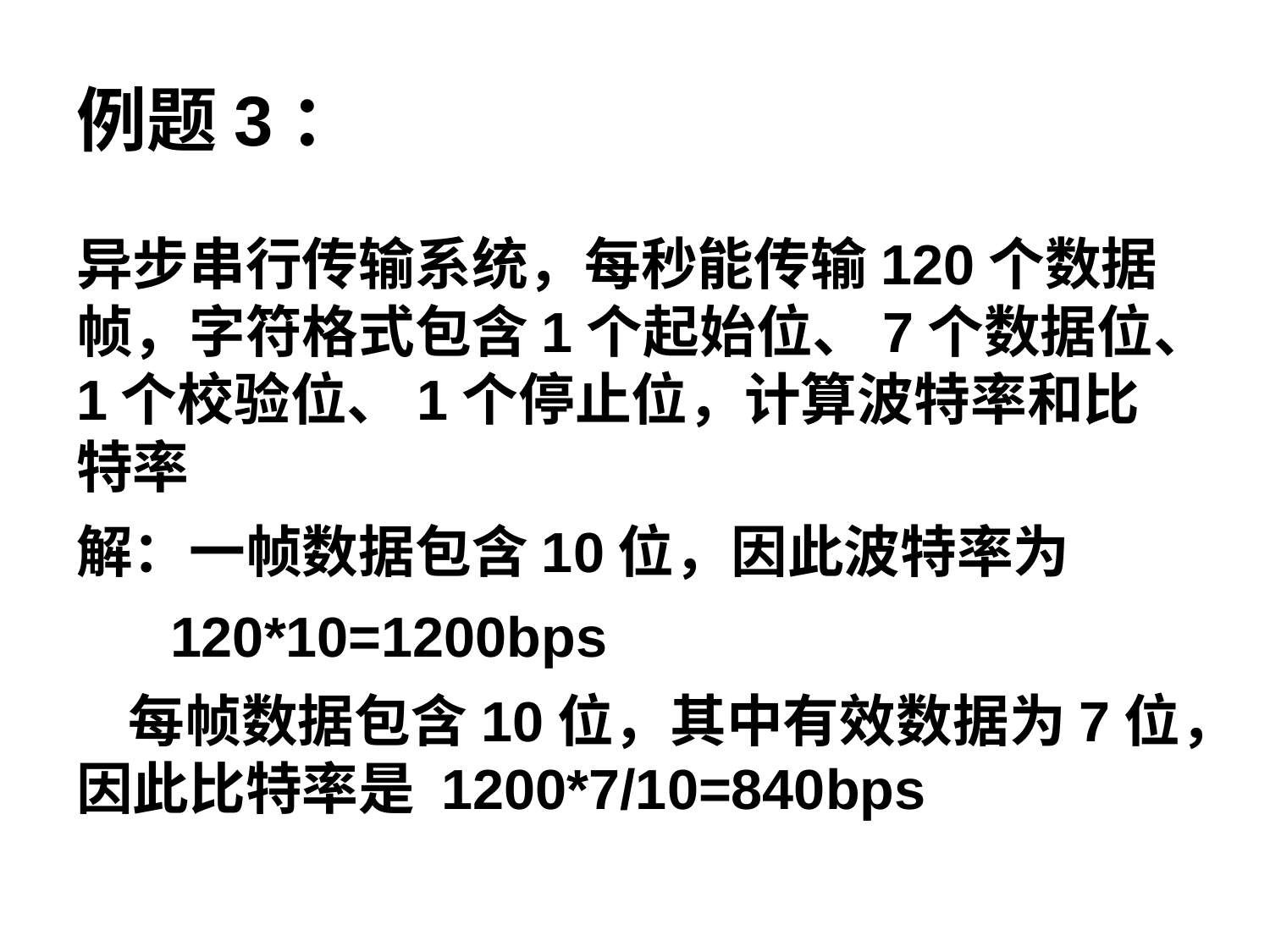

# 例题3：
异步串行传输系统，每秒能传输120个数据帧，字符格式包含1个起始位、7个数据位、1个校验位、1个停止位，计算波特率和比特率
解：一帧数据包含10位，因此波特率为
      120*10=1200bps
   每帧数据包含10位，其中有效数据为7位，因此比特率是 1200*7/10=840bps